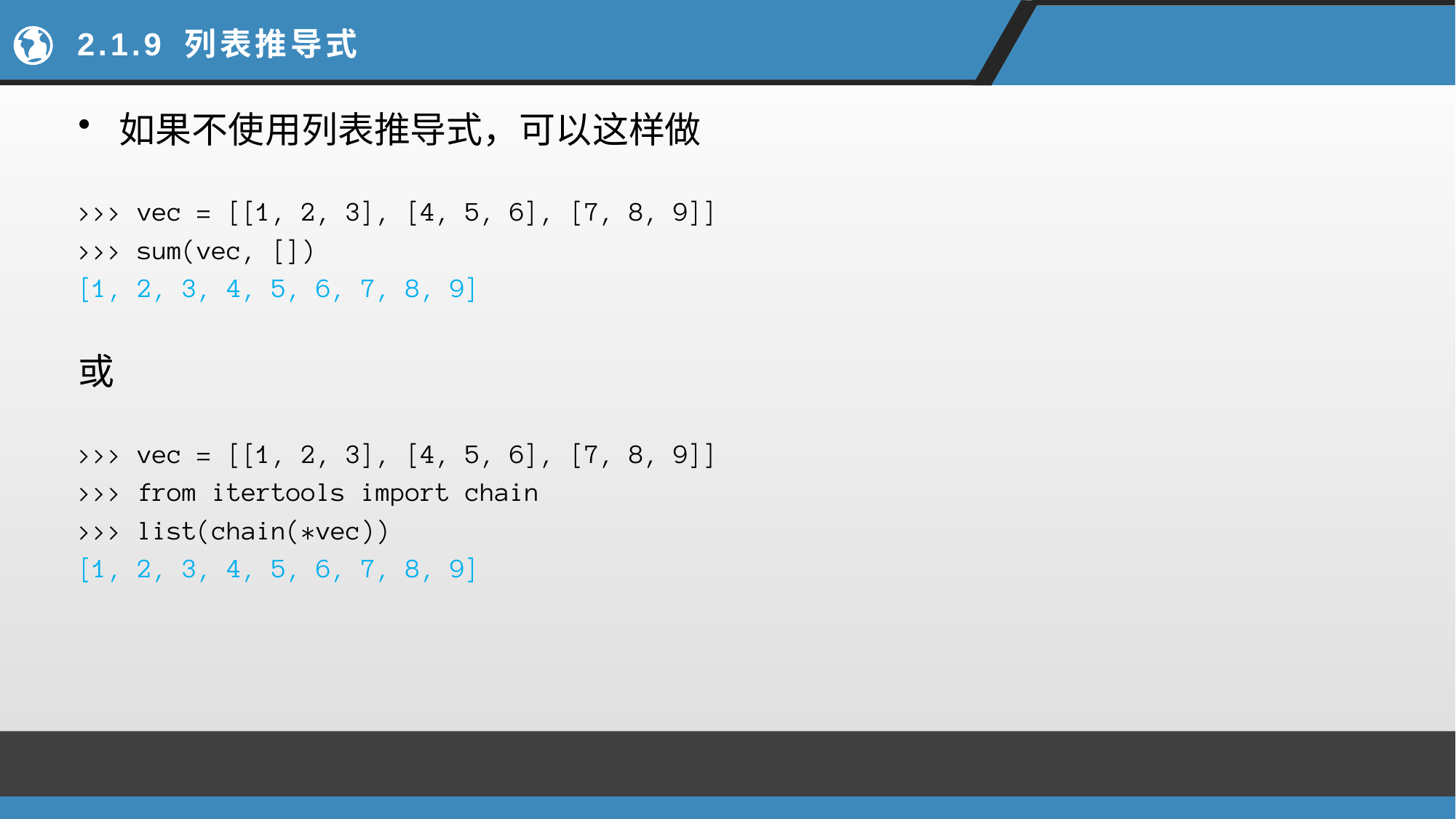

# 2.1.9 列表推导式

如果不使用列表推导式，可以这样做

>>> vec = [[1, 2, 3], [4, 5, 6], [7, 8, 9]]
>>> sum(vec, [])
[1, 2, 3, 4, 5, 6, 7, 8, 9]

或

>>> vec = [[1, 2, 3], [4, 5, 6], [7, 8, 9]]
>>> from itertools import chain
>>> list(chain(*vec))
[1, 2, 3, 4, 5, 6, 7, 8, 9]